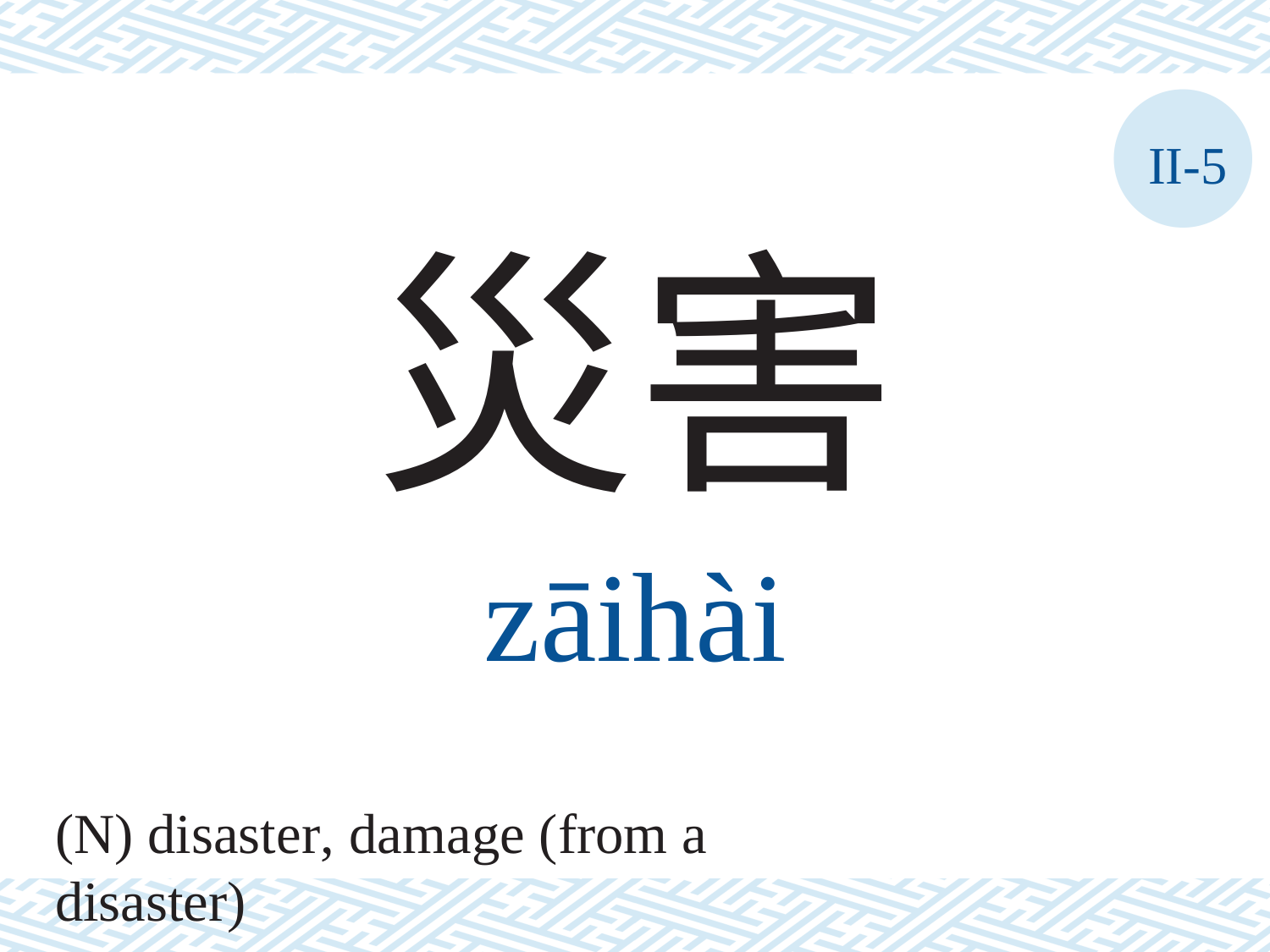

II-5
災害
zāihài
(N) disaster, damage (from a disaster)